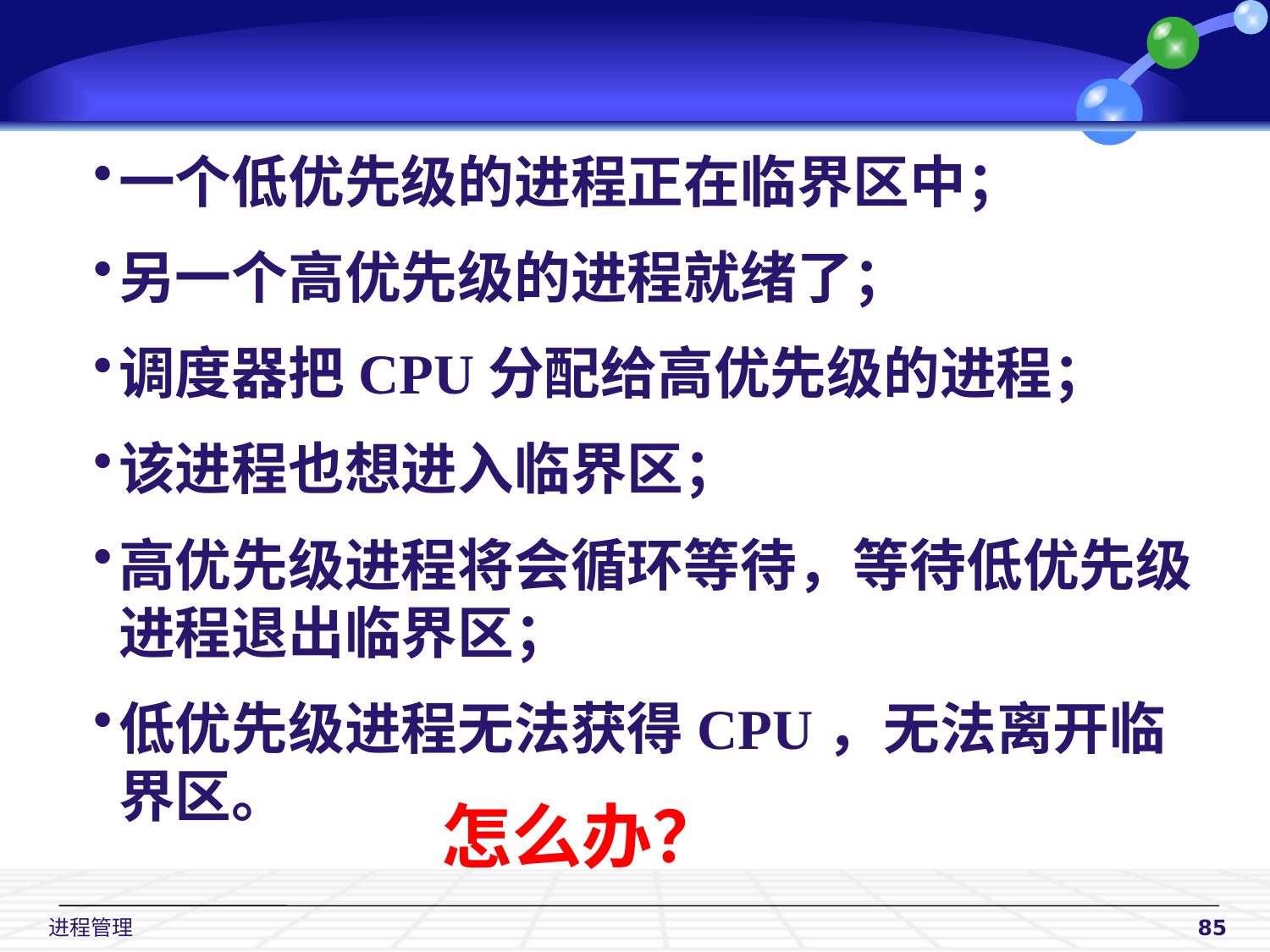

一个低优先级的进程正在临界区中；
另一个高优先级的进程就绪了；
调度器把CPU分配给高优先级的进程；
该进程也想进入临界区；
高优先级进程将会循环等待，等待低优先级进程退出临界区；
低优先级进程无法获得CPU，无法离开临界区。
怎么办？
   进程管理
85